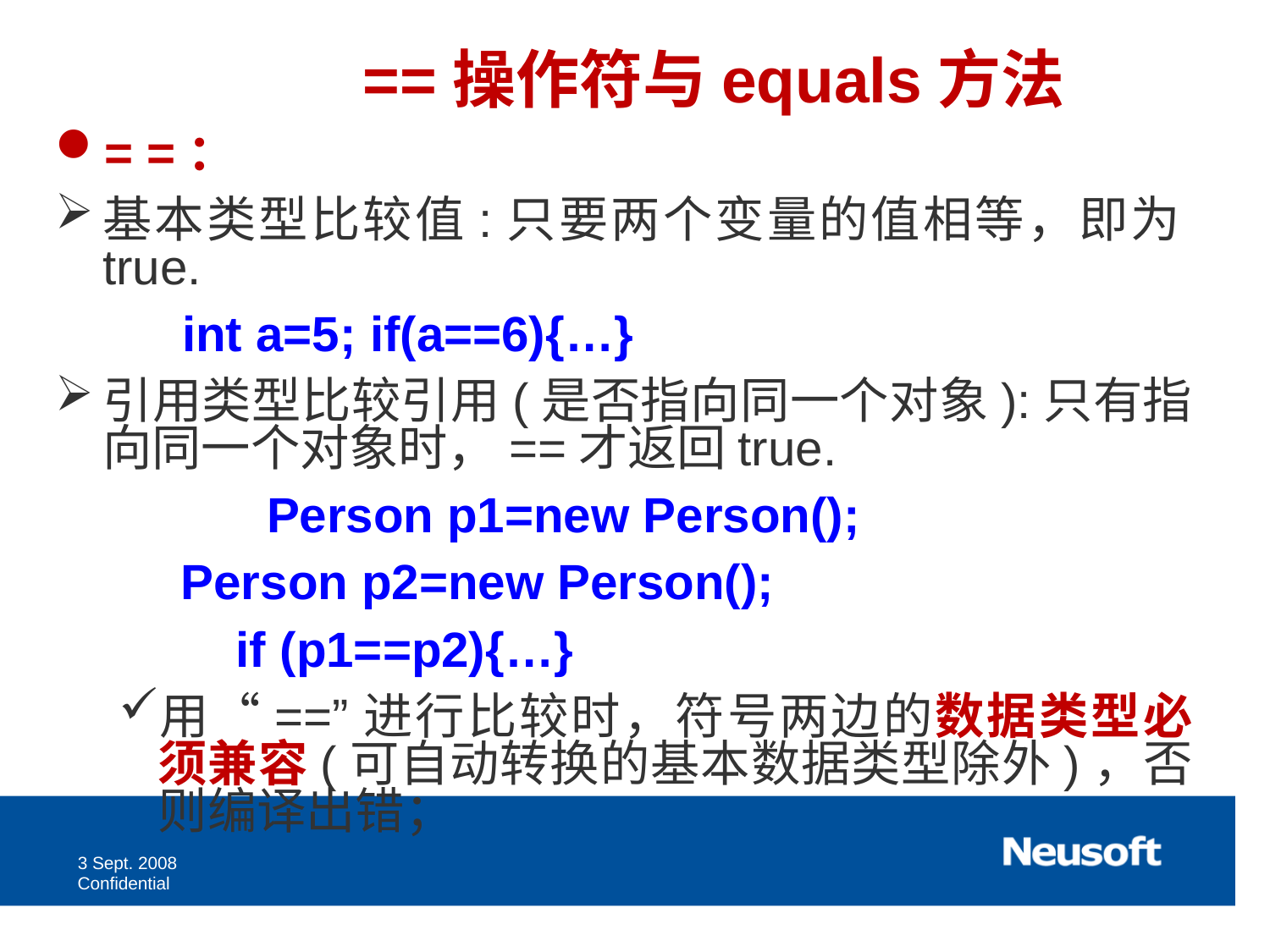

==操作符与equals方法
= =：
基本类型比较值:只要两个变量的值相等，即为true.
	int a=5; if(a==6){…}
引用类型比较引用(是否指向同一个对象):只有指向同一个对象时，==才返回true.
		Person p1=new Person();
	   Person p2=new Person();
	       if (p1==p2){…}
用“==”进行比较时，符号两边的数据类型必须兼容(可自动转换的基本数据类型除外)，否则编译出错；